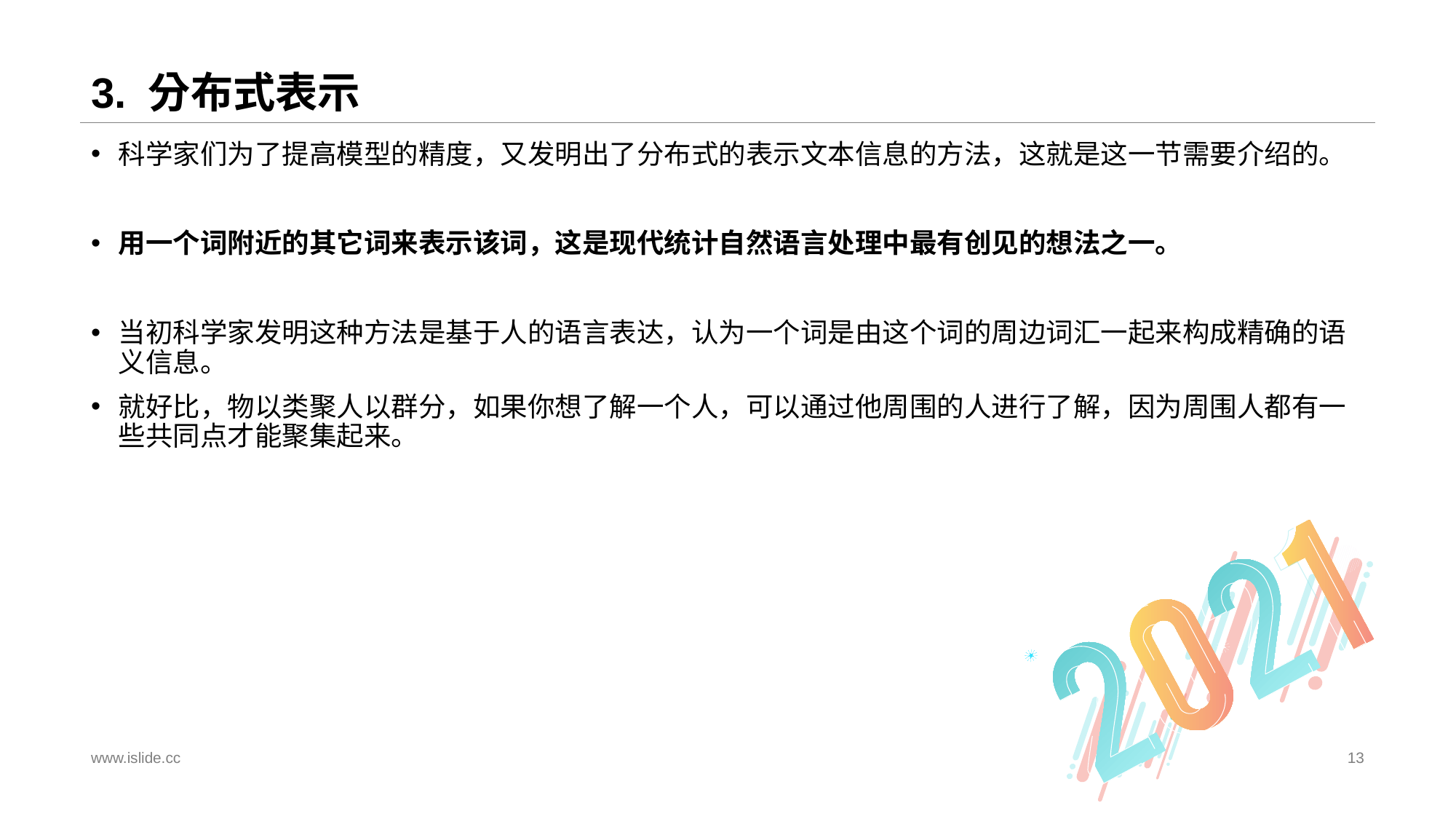

# 3. 分布式表示
科学家们为了提高模型的精度，又发明出了分布式的表示文本信息的方法，这就是这一节需要介绍的。

用一个词附近的其它词来表示该词，这是现代统计自然语言处理中最有创见的想法之一。

当初科学家发明这种方法是基于人的语言表达，认为一个词是由这个词的周边词汇一起来构成精确的语义信息。
就好比，物以类聚人以群分，如果你想了解一个人，可以通过他周围的人进行了解，因为周围人都有一些共同点才能聚集起来。

www. islide.cc
13